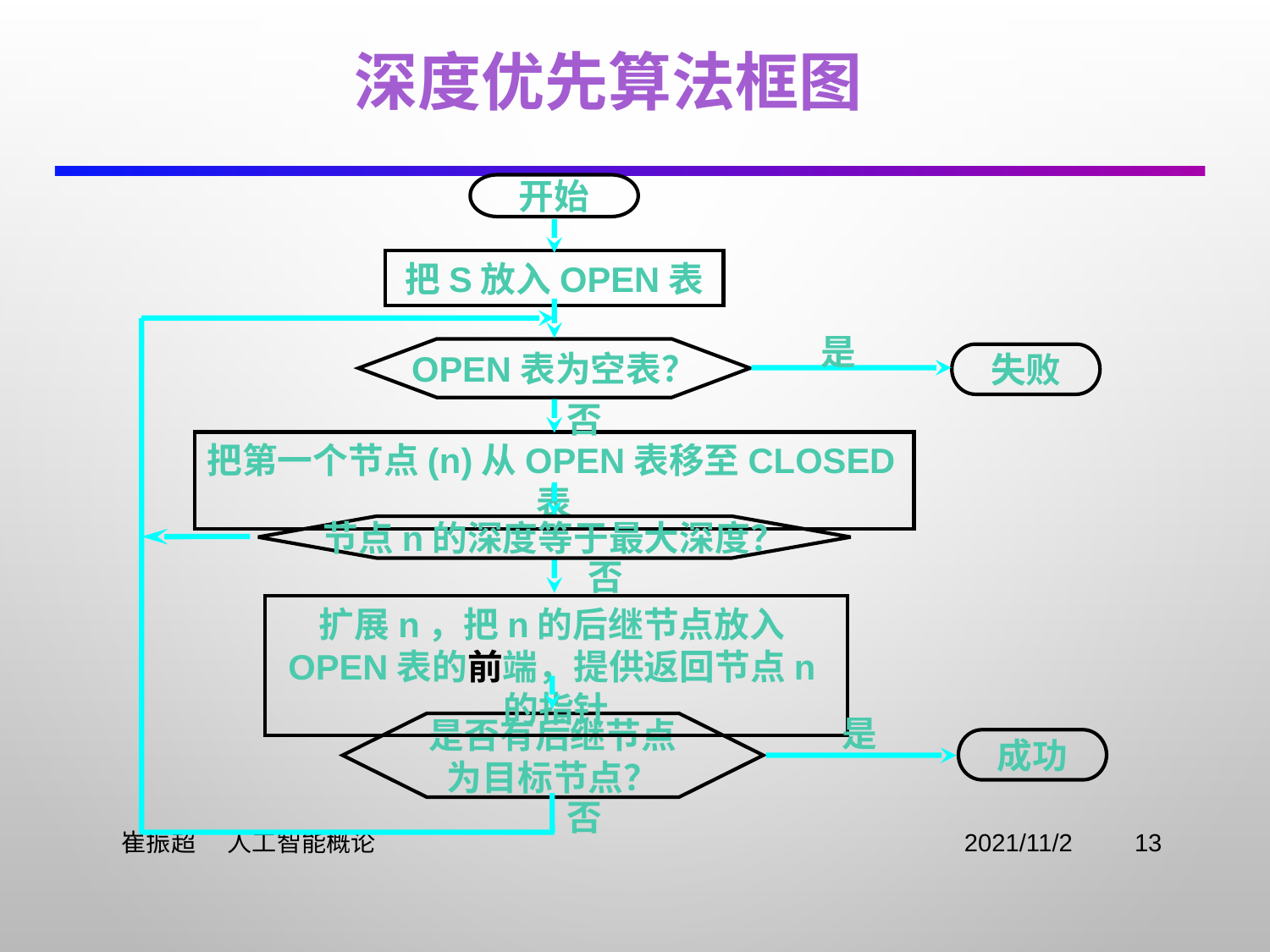

# 深度优先算法框图
开始

把S放入OPEN表

是
OPEN表为空表？
失败

否
把第一个节点(n)从OPEN表移至CLOSED表

节点n的深度等于最大深度？

否

扩展n，把n的后继节点放入OPEN表的前端，提供返回节点n的指针

是否有后继节点
为目标节点？
是
成功

否
 崔振超    人工智能概论
2021/11/2
13